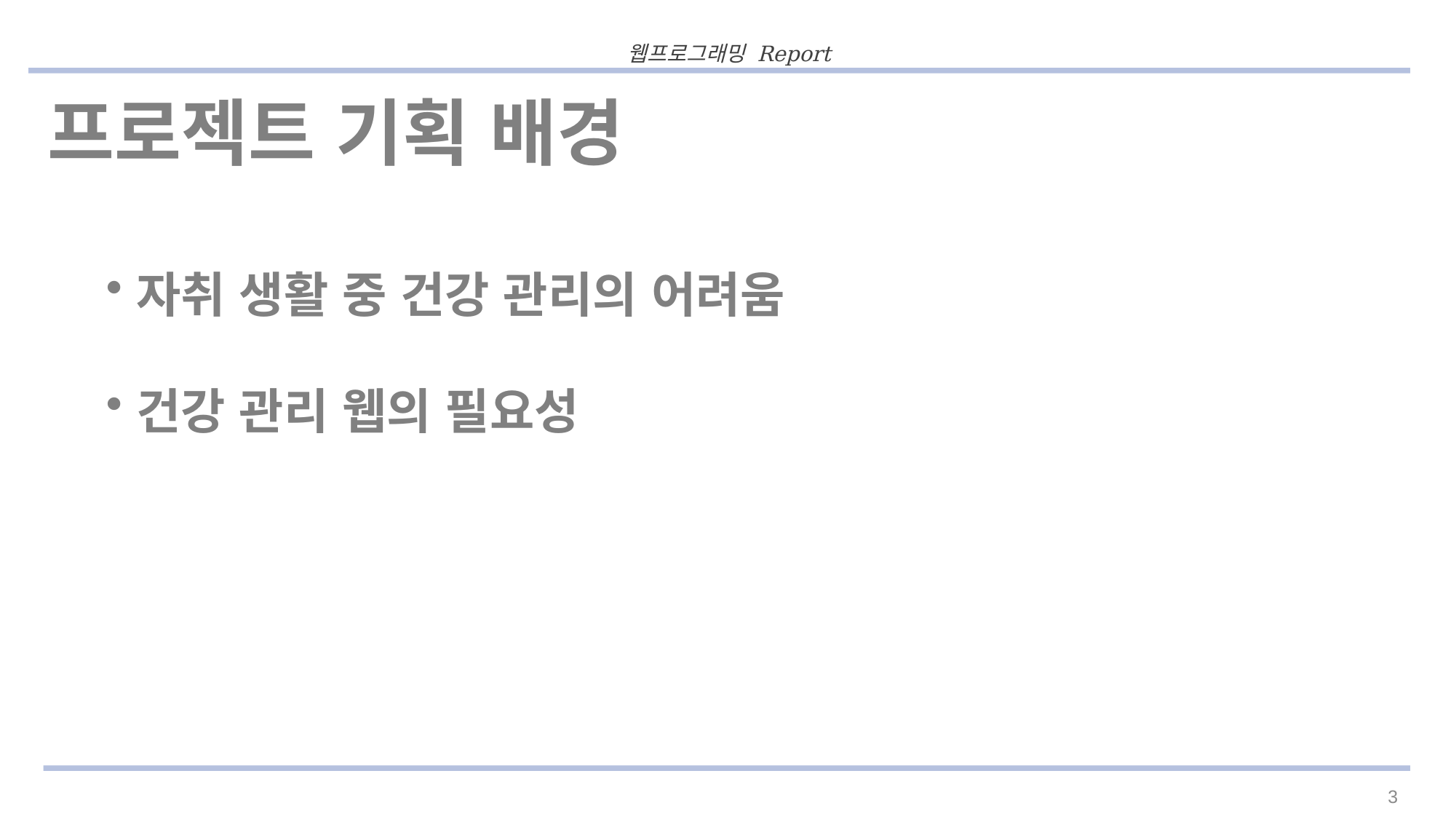

프로젝트 기획 배경
자취 생활 중 건강 관리의 어려움

건강 관리 웹의 필요성

3